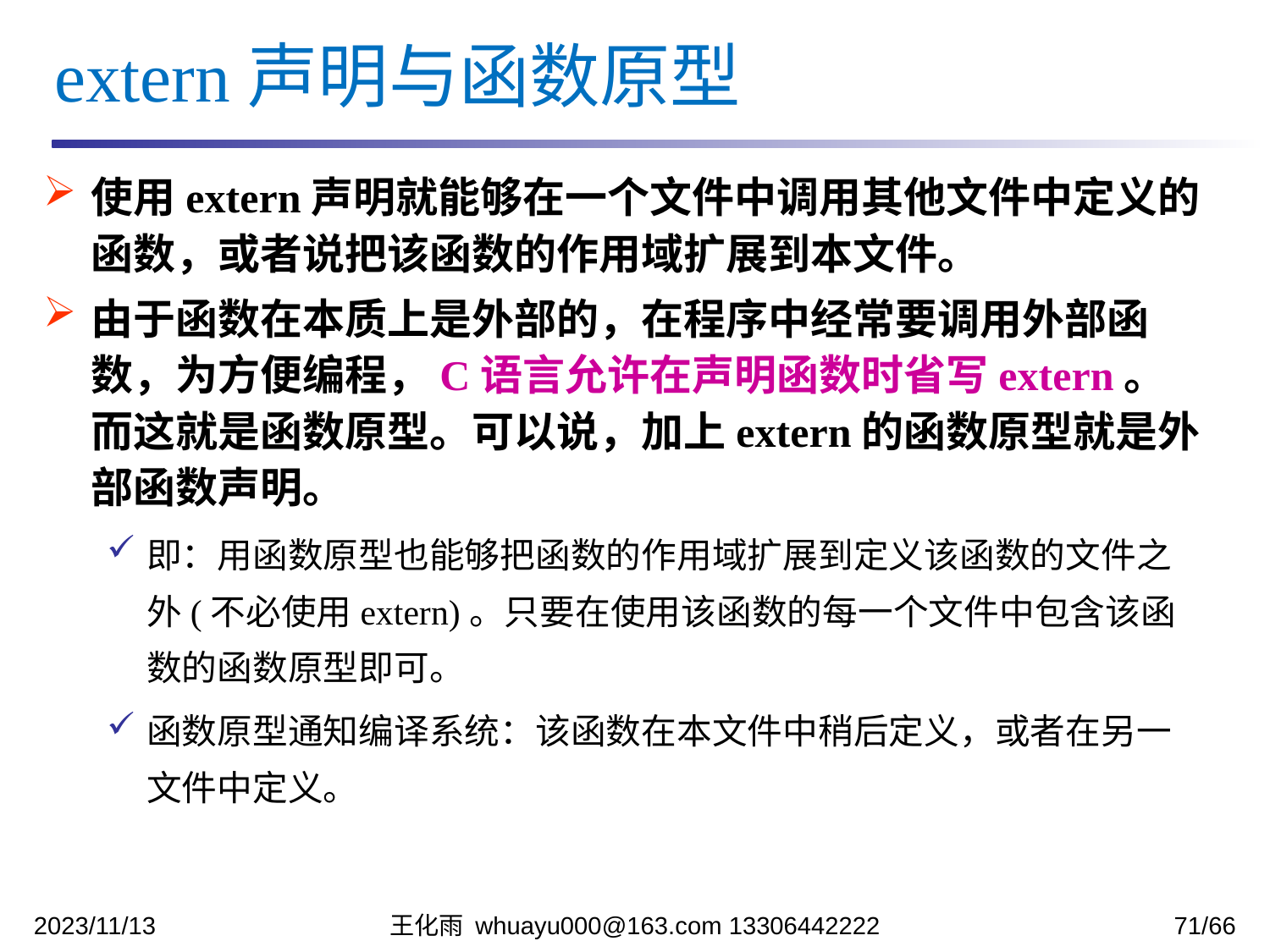

extern声明与函数原型
使用extern声明就能够在一个文件中调用其他文件中定义的函数，或者说把该函数的作用域扩展到本文件。
由于函数在本质上是外部的，在程序中经常要调用外部函数，为方便编程，C语言允许在声明函数时省写extern。而这就是函数原型。可以说，加上extern的函数原型就是外部函数声明。
即：用函数原型也能够把函数的作用域扩展到定义该函数的文件之外(不必使用extern)。只要在使用该函数的每一个文件中包含该函数的函数原型即可。
函数原型通知编译系统：该函数在本文件中稍后定义，或者在另一文件中定义。
2023/11/13
王化雨 whuayu000@163.com 13306442222
71/66